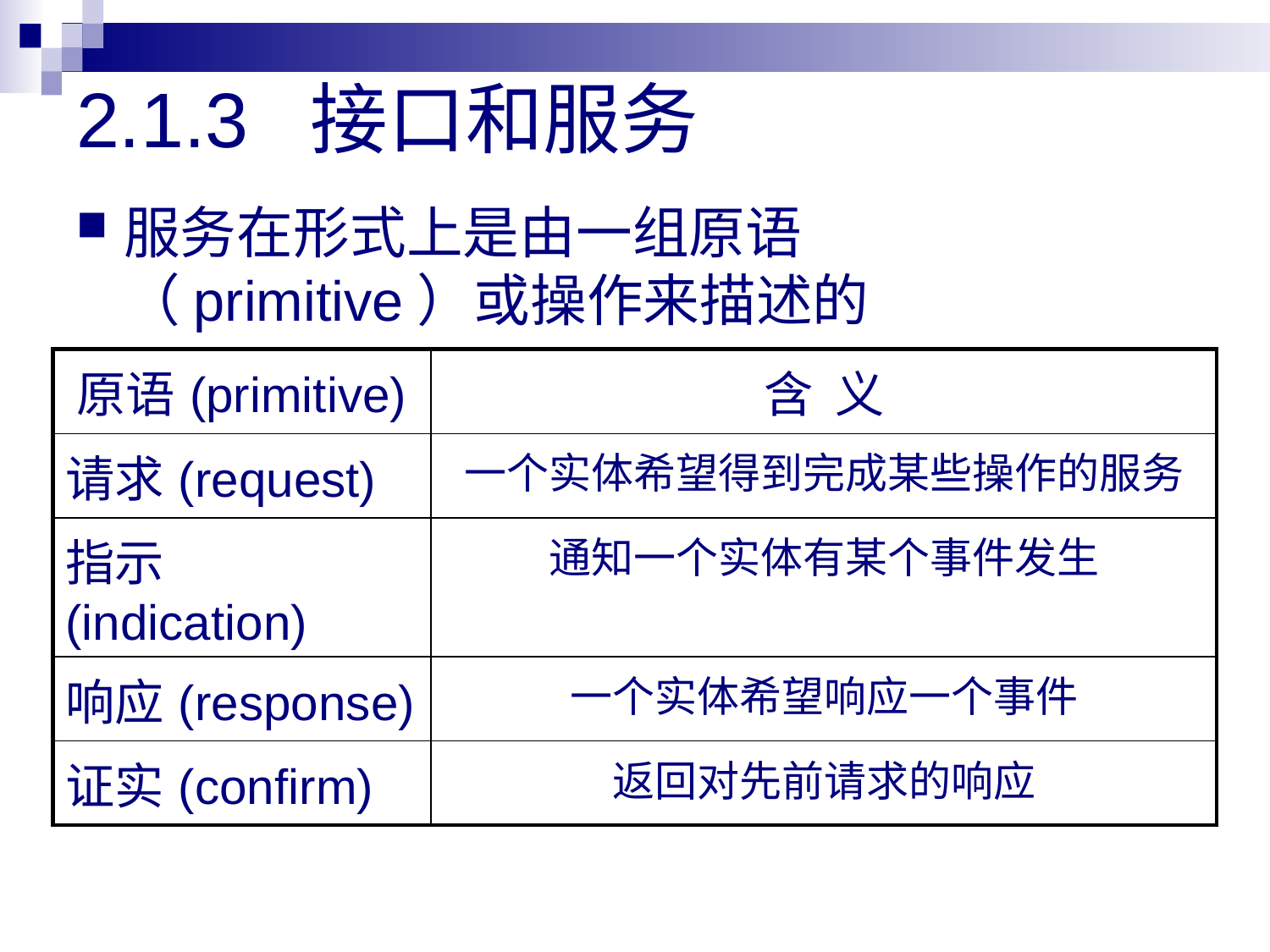

# 2.1.3  接口和服务
服务在形式上是由一组原语（primitive）或操作来描述的

| 原语(primitive) | 含 义 |
| --- | --- |
| 请求(request) | 一个实体希望得到完成某些操作的服务 |
| 指示(indication) | 通知一个实体有某个事件发生 |
| 响应(response) | 一个实体希望响应一个事件 |
| 证实(confirm) | 返回对先前请求的响应 |